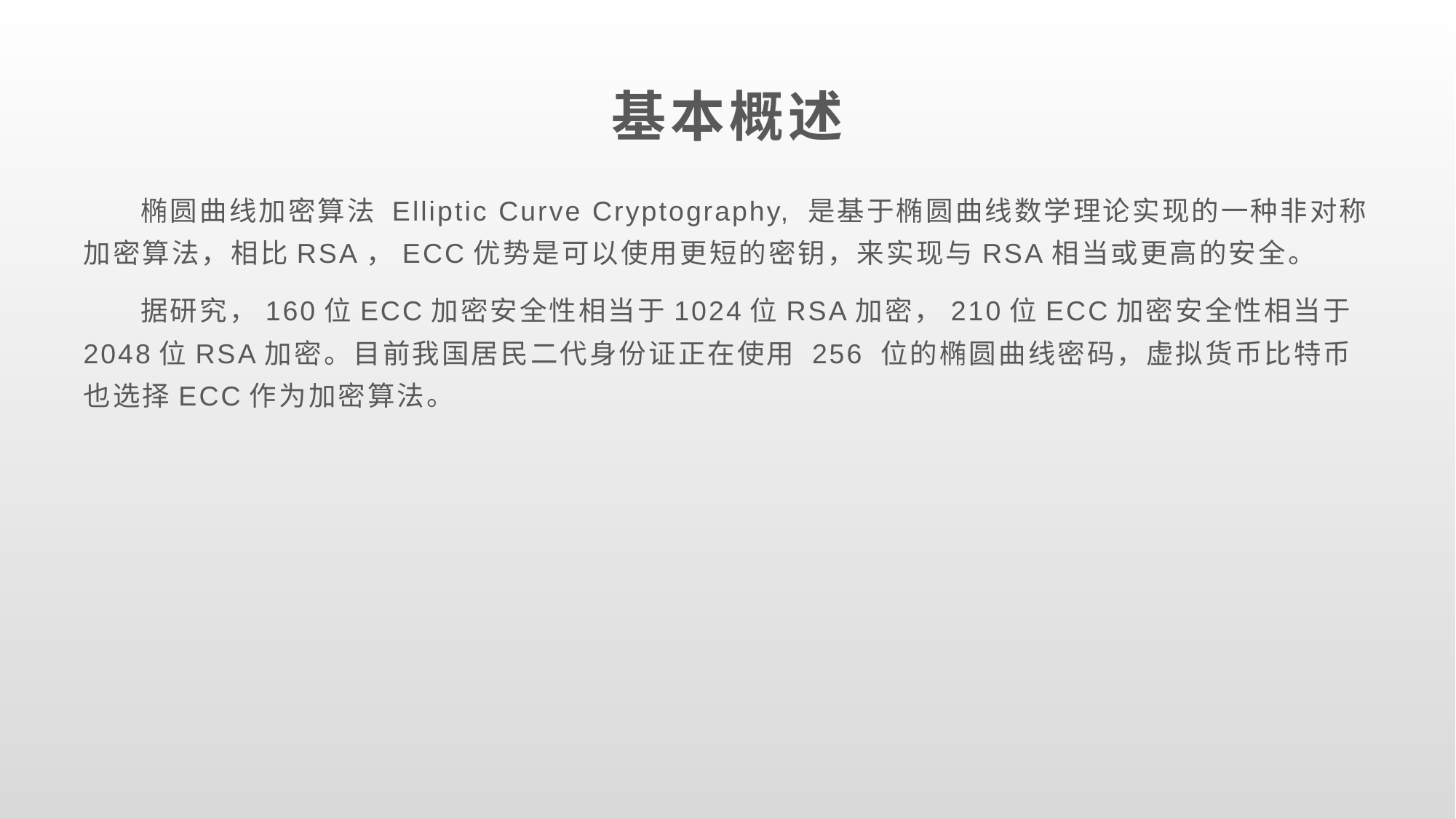

# 基本概述
      椭圆曲线加密算法 Elliptic Curve Cryptography, 是基于椭圆曲线数学理论实现的一种非对称加密算法，相比RSA，ECC优势是可以使用更短的密钥，来实现与RSA相当或更高的安全。
      据研究，160位ECC加密安全性相当于1024位RSA加密，210位ECC加密安全性相当于2048位RSA加密。目前我国居民二代身份证正在使用 256 位的椭圆曲线密码，虚拟货币比特币也选择ECC作为加密算法。